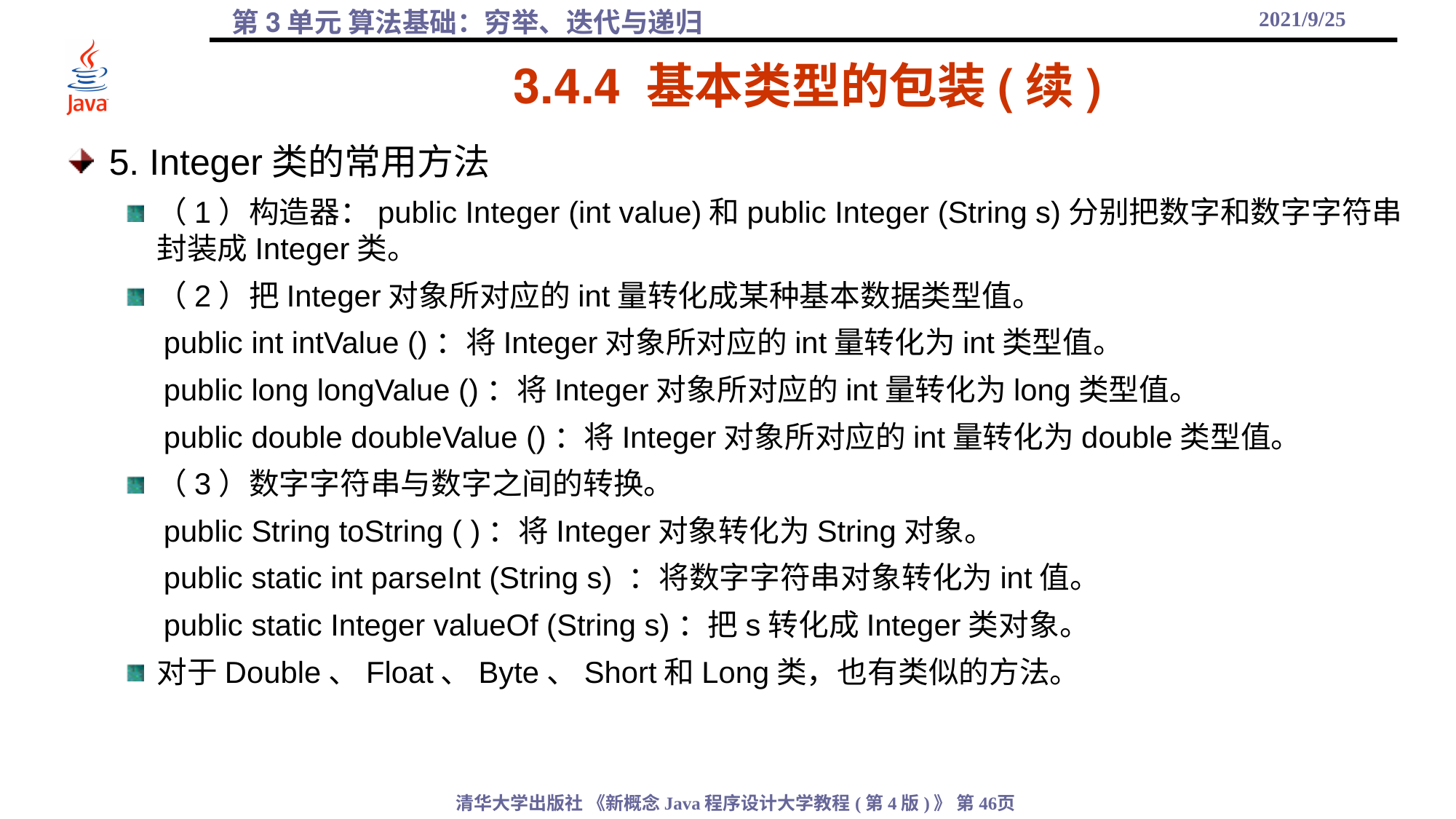

2021/9/25
# 3.4.4 基本类型的包装(续)
5. Integer类的常用方法
（1）构造器：public Integer (int value)和public Integer (String s)分别把数字和数字字符串封装成Integer类。
（2）把Integer对象所对应的int量转化成某种基本数据类型值。
public int intValue ()：将Integer对象所对应的int量转化为int类型值。
public long longValue ()：将Integer对象所对应的int量转化为long类型值。
public double doubleValue ()：将Integer对象所对应的int量转化为double类型值。
（3）数字字符串与数字之间的转换。
public String toString ( )：将Integer对象转化为String对象。
public static int parseInt (String s) ：将数字字符串对象转化为int值。
public static Integer valueOf (String s)：把s转化成Integer类对象。
对于Double、Float、Byte、Short和Long类，也有类似的方法。